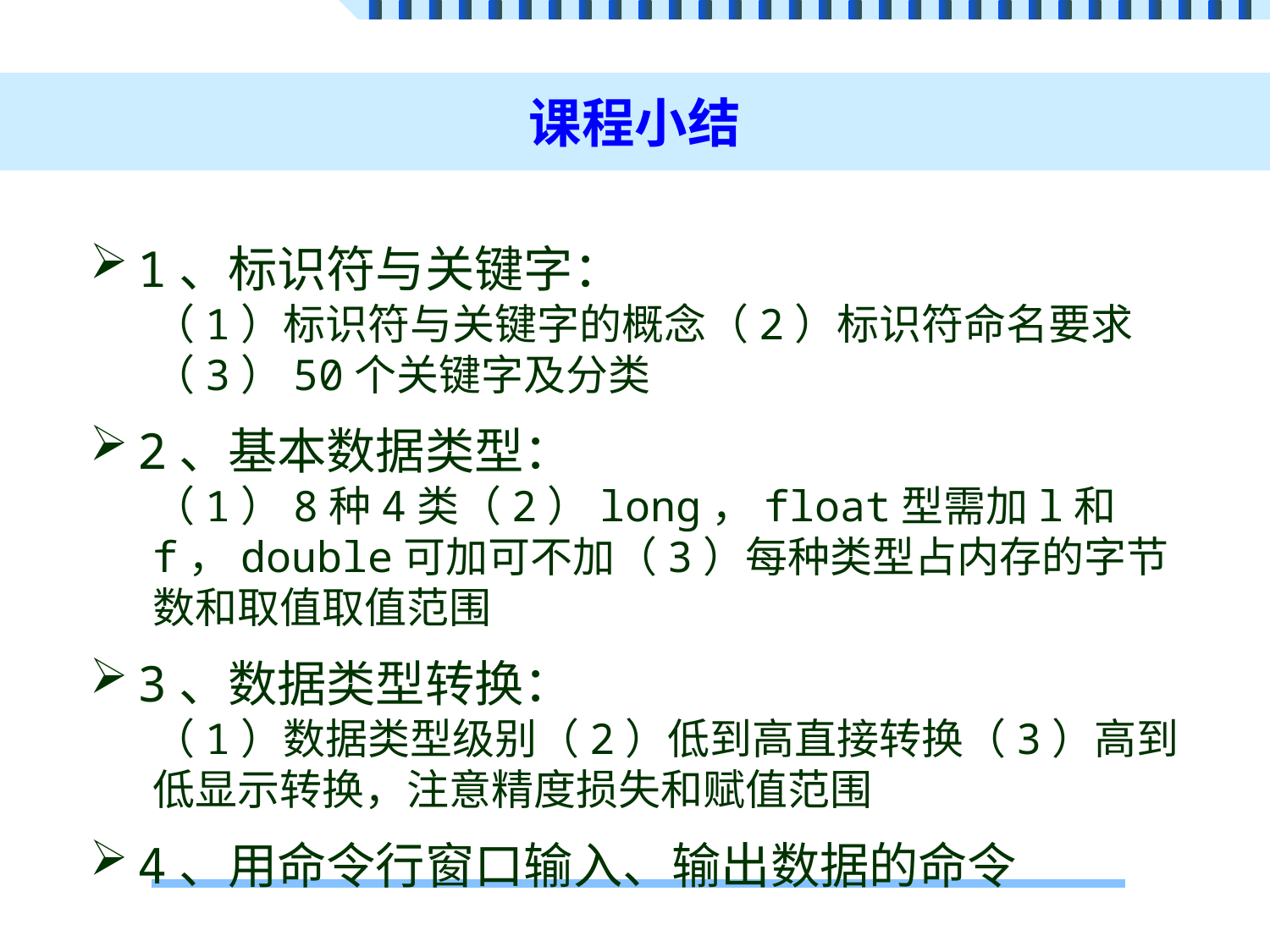

# 课程小结
1、标识符与关键字：
（1）标识符与关键字的概念（2）标识符命名要求
（3）50个关键字及分类
2、基本数据类型：
（1）8种4类（2）long，float型需加l和f，double可加可不加（3）每种类型占内存的字节数和取值取值范围
3、数据类型转换：
（1）数据类型级别（2）低到高直接转换（3）高到低显示转换，注意精度损失和赋值范围
4、用命令行窗口输入、输出数据的命令